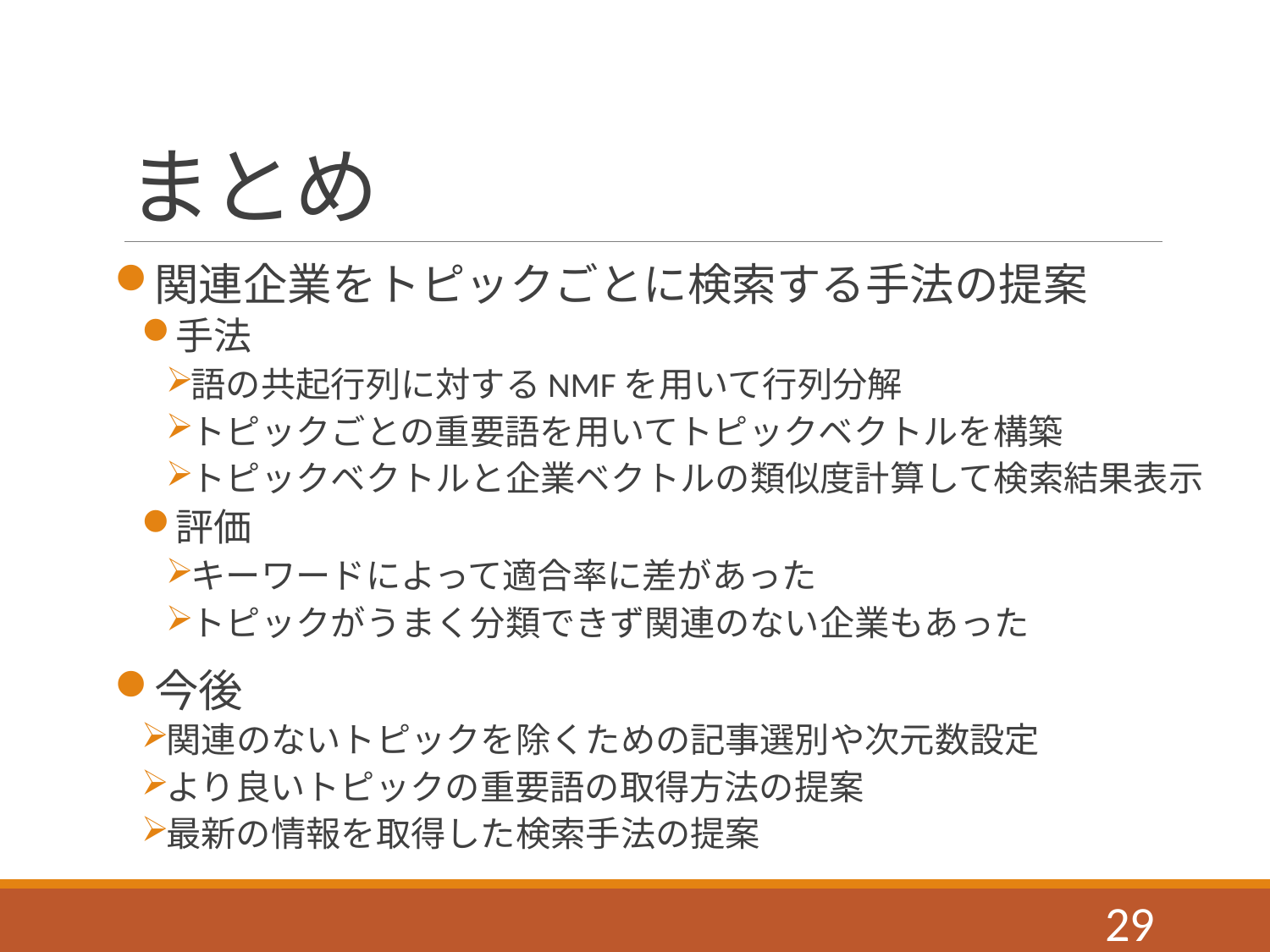

# まとめ
関連企業をトピックごとに検索する手法の提案
手法
語の共起行列に対するNMFを用いて行列分解
トピックごとの重要語を用いてトピックベクトルを構築
トピックベクトルと企業ベクトルの類似度計算して検索結果表示
評価
キーワードによって適合率に差があった
トピックがうまく分類できず関連のない企業もあった
今後
関連のないトピックを除くための記事選別や次元数設定
より良いトピックの重要語の取得方法の提案
最新の情報を取得した検索手法の提案

29